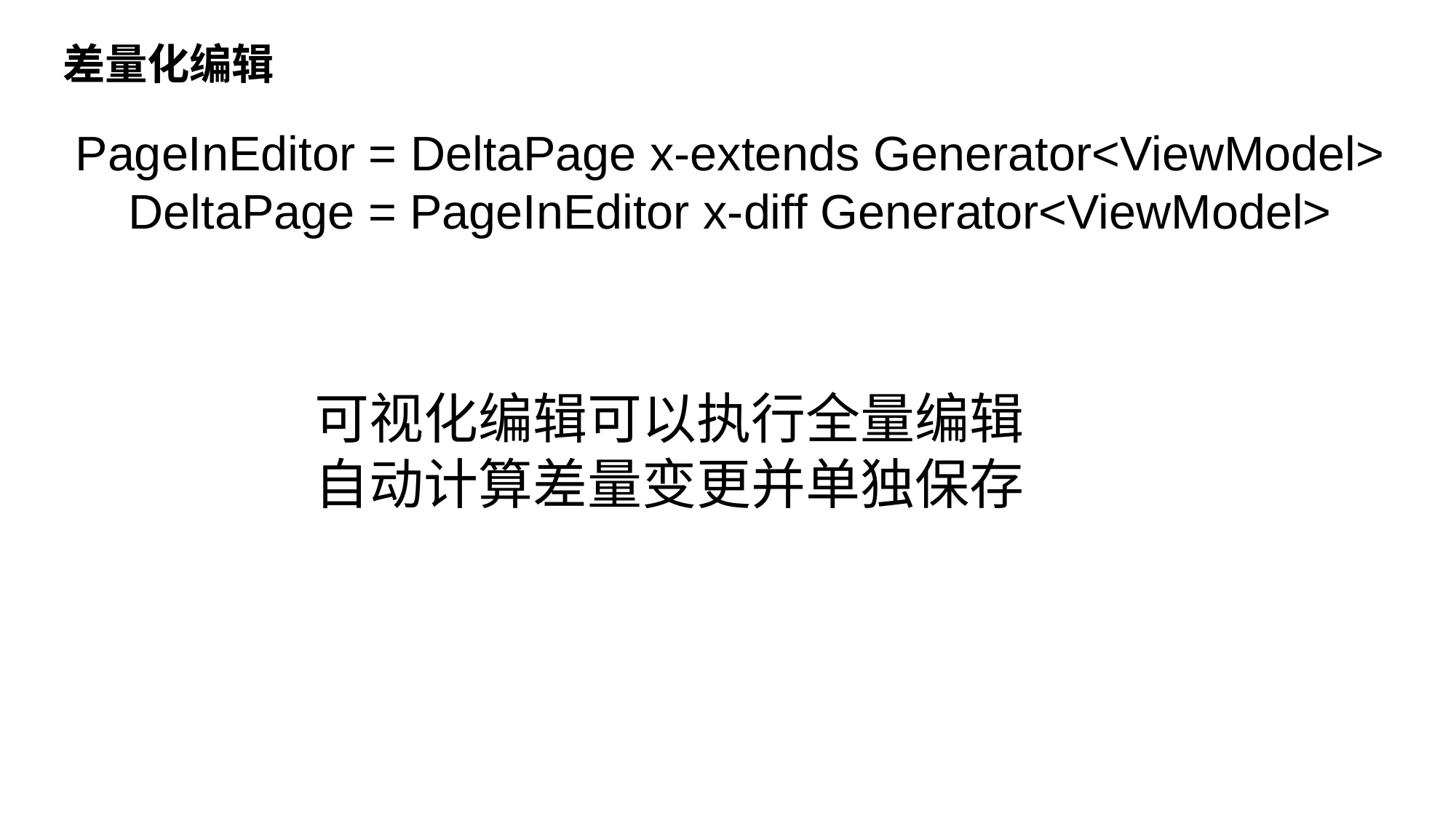

差量化编辑
PageInEditor = DeltaPage x-extends Generator<ViewModel>
DeltaPage = PageInEditor x-diff Generator<ViewModel>
可视化编辑可以执行全量编辑
自动计算差量变更并单独保存